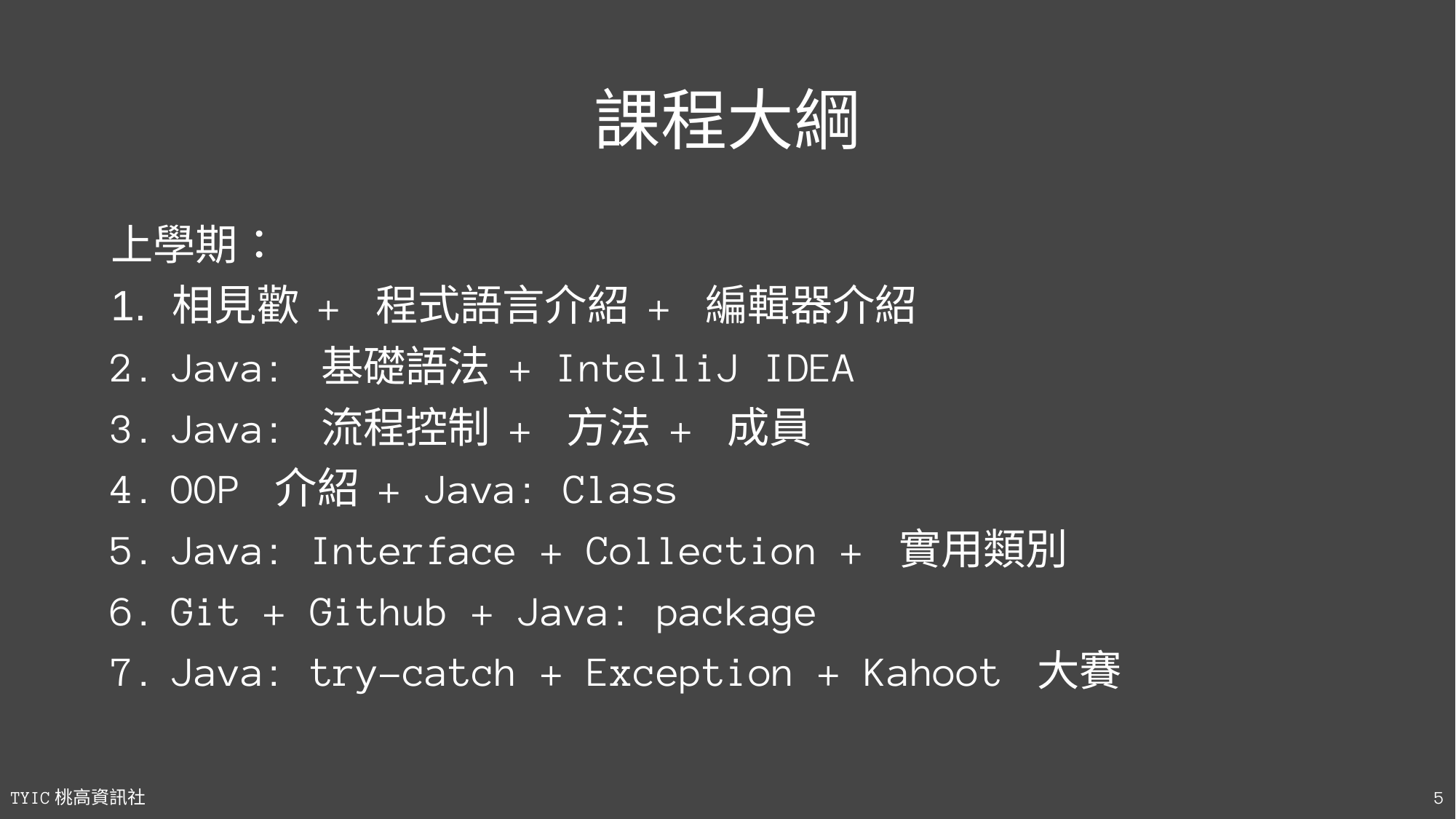

# 課程大綱
上學期：
相見歡 + 程式語言介紹 + 編輯器介紹
Java: 基礎語法 + IntelliJ IDEA
Java: 流程控制 + 方法 + 成員
OOP 介紹 + Java: Class
Java: Interface + Collection + 實用類別
Git + Github + Java: package
Java: try-catch + Exception + Kahoot 大賽